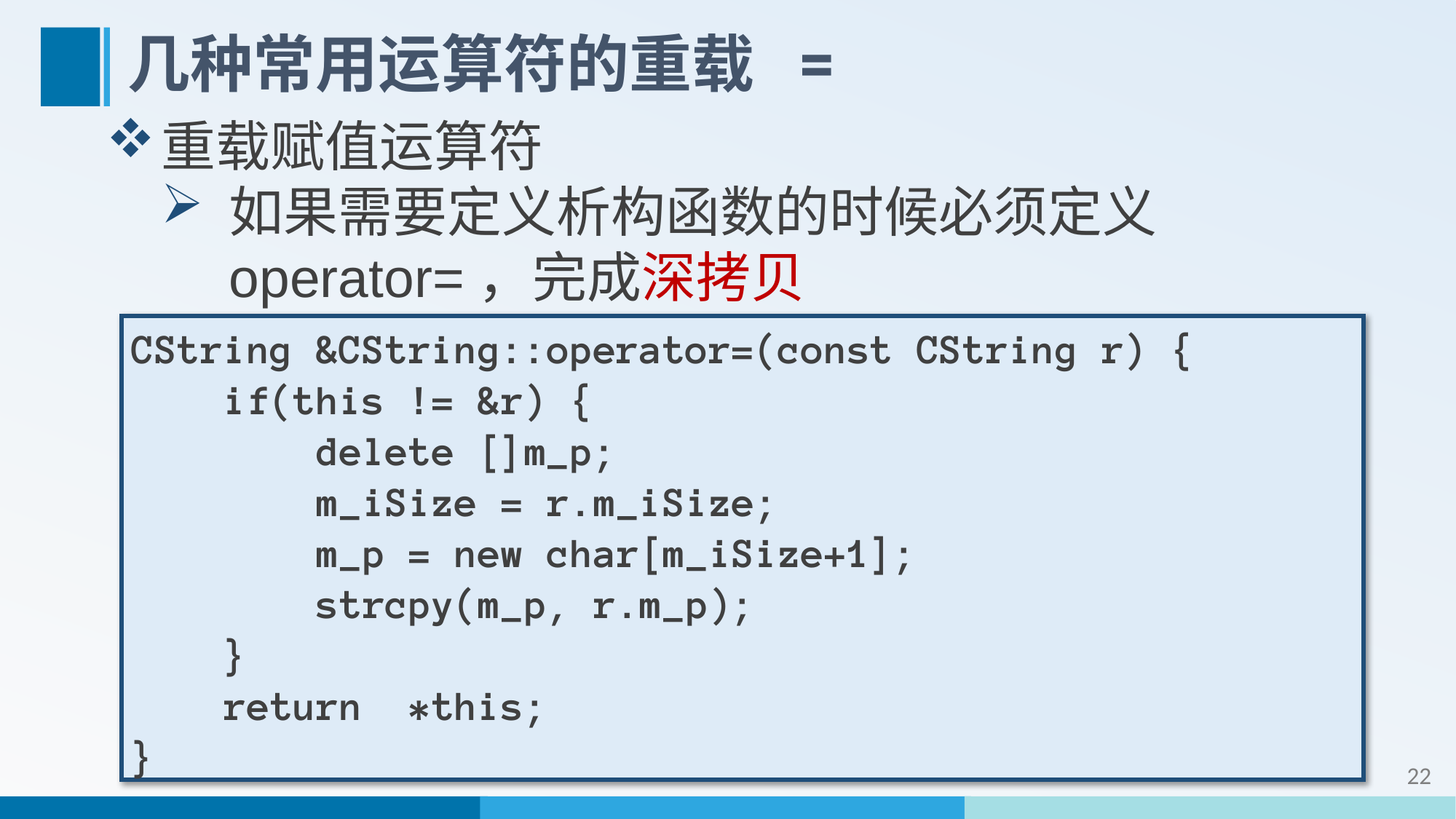

# 几种常用运算符的重载  =
重载赋值运算符
如果需要定义析构函数的时候必须定义operator=，完成深拷贝
CString &CString::operator=(const CString r) {
    if(this != &r) {
        delete []m_p;
        m_iSize = r.m_iSize;
        m_p = new char[m_iSize+1];
        strcpy(m_p, r.m_p);
    }
    return  *this;
}